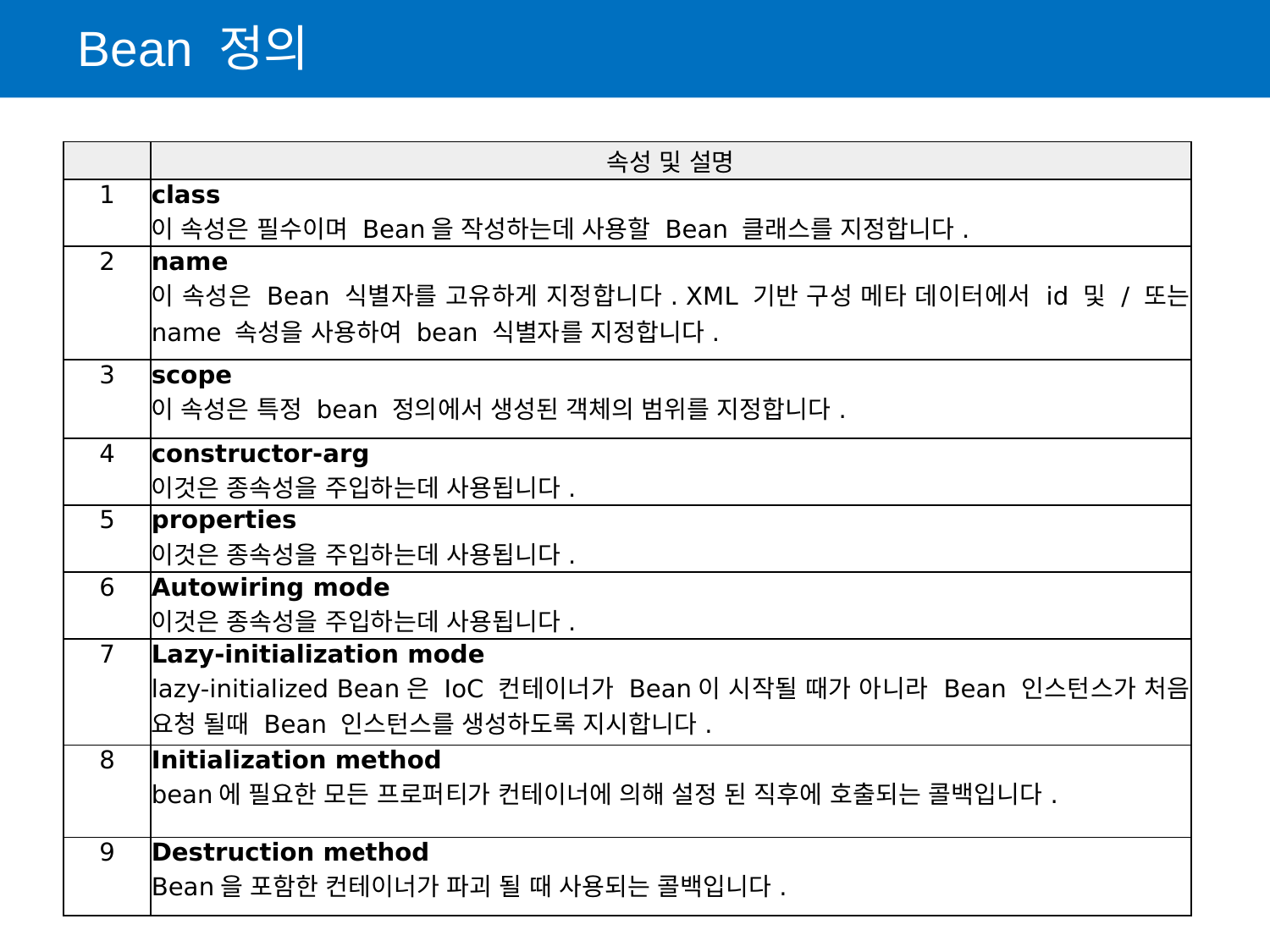

# Bean 정의
|  | 속성 및 설명 |
| --- | --- |
| 1 | class 이 속성은 필수이며 Bean을 작성하는데 사용할 Bean 클래스를 지정합니다. |
| 2 | name 이 속성은 Bean 식별자를 고유하게 지정합니다. XML 기반 구성 메타 데이터에서 id 및 / 또는 name 속성을 사용하여 bean 식별자를 지정합니다. |
| 3 | scope 이 속성은 특정 bean 정의에서 생성된 객체의 범위를 지정합니다. |
| 4 | constructor-arg 이것은 종속성을 주입하는데 사용됩니다. |
| 5 | properties 이것은 종속성을 주입하는데 사용됩니다. |
| 6 | Autowiring mode 이것은 종속성을 주입하는데 사용됩니다. |
| 7 | Lazy-initialization mode lazy-initialized Bean은 IoC 컨테이너가 Bean이 시작될 때가 아니라 Bean 인스턴스가 처음 요청 될때 Bean 인스턴스를 생성하도록 지시합니다. |
| 8 | Initialization method bean에 필요한 모든 프로퍼티가 컨테이너에 의해 설정 된 직후에 호출되는 콜백입니다. |
| 9 | Destruction method Bean을 포함한 컨테이너가 파괴 될 때 사용되는 콜백입니다. |